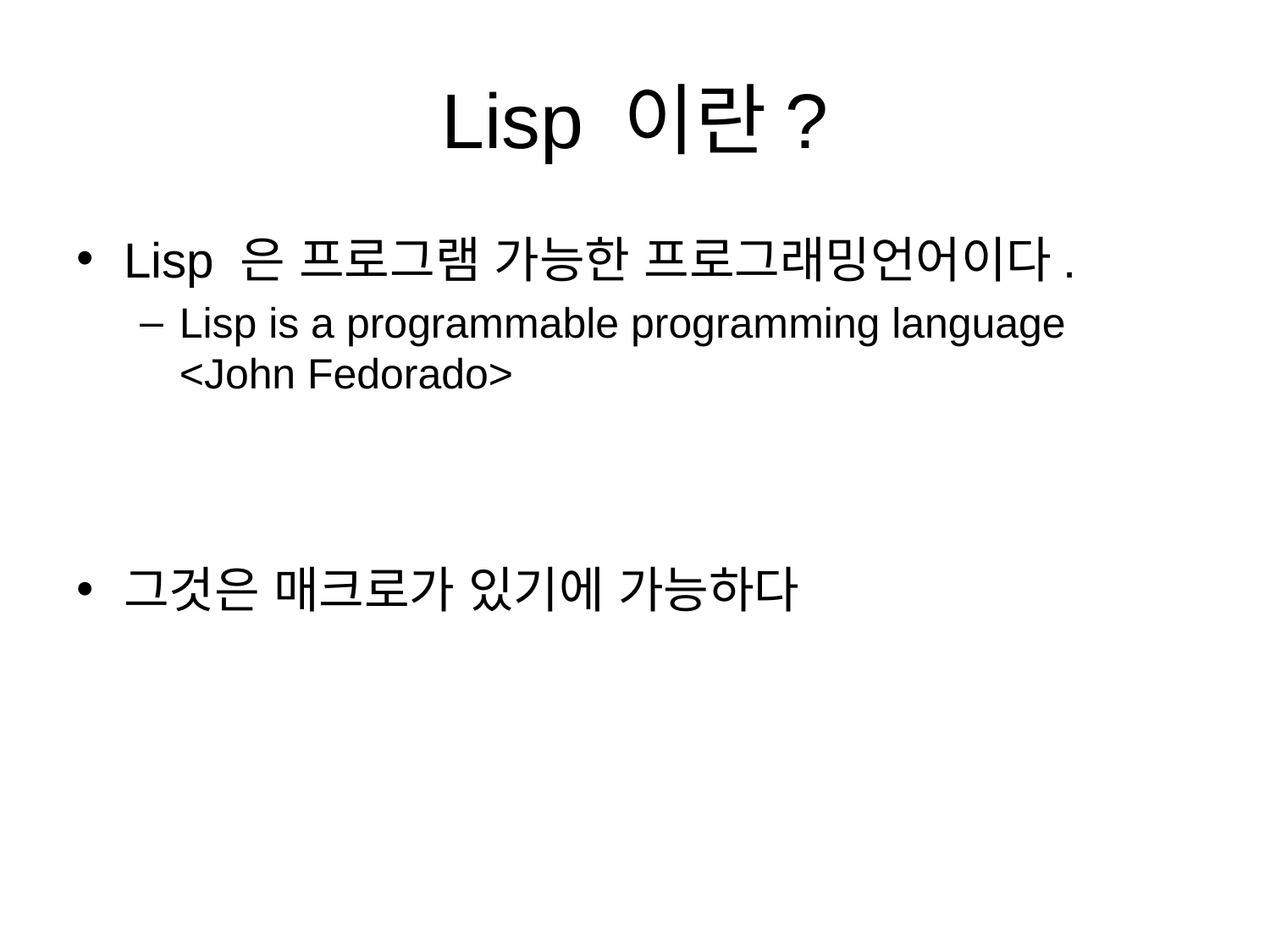

# Lisp 이란?
Lisp 은 프로그램 가능한 프로그래밍언어이다.
Lisp is a programmable programming language <John Fedorado>

그것은 매크로가 있기에 가능하다